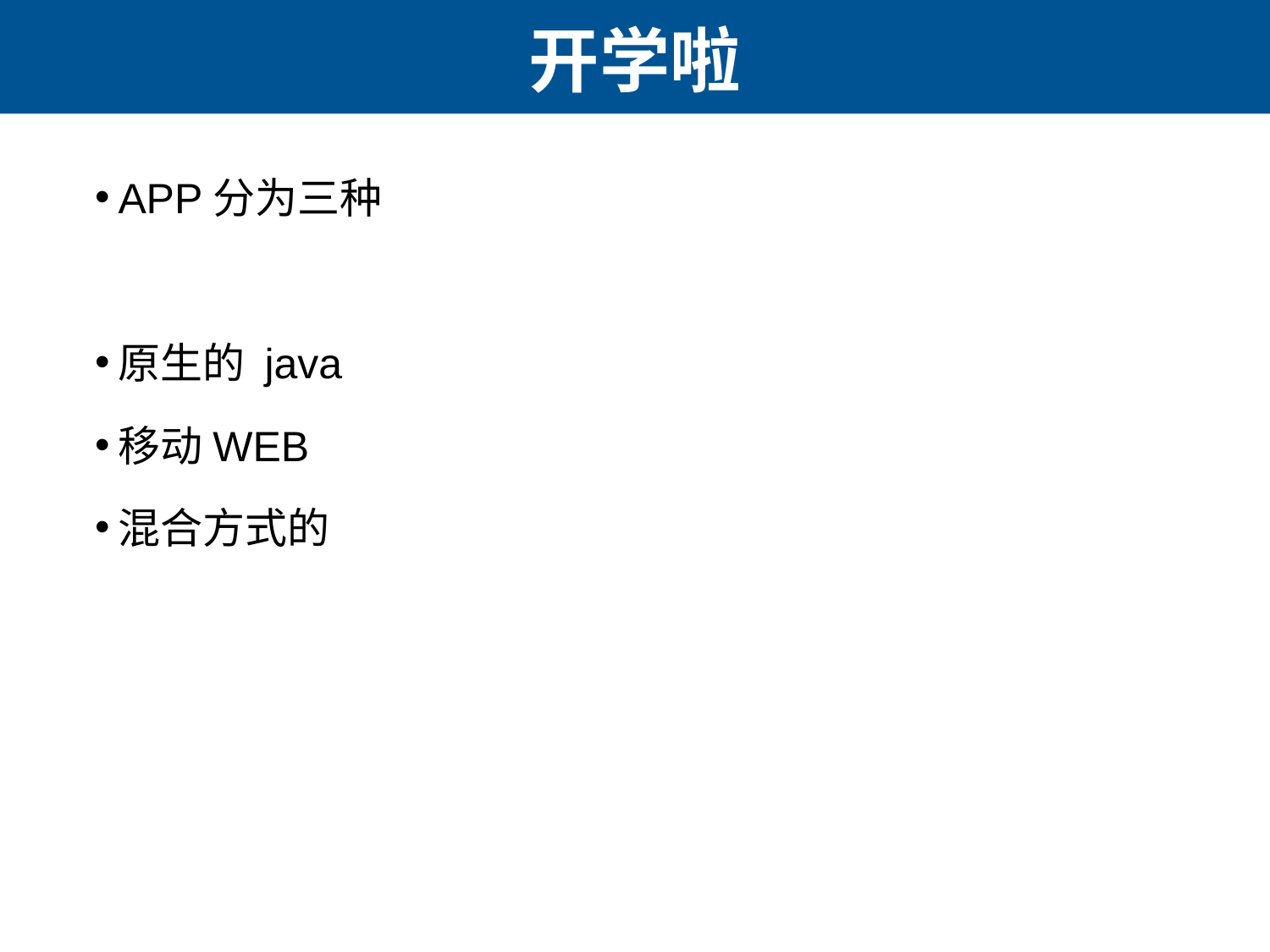

# 开学啦
APP分为三种

原生的 java
移动WEB
混合方式的